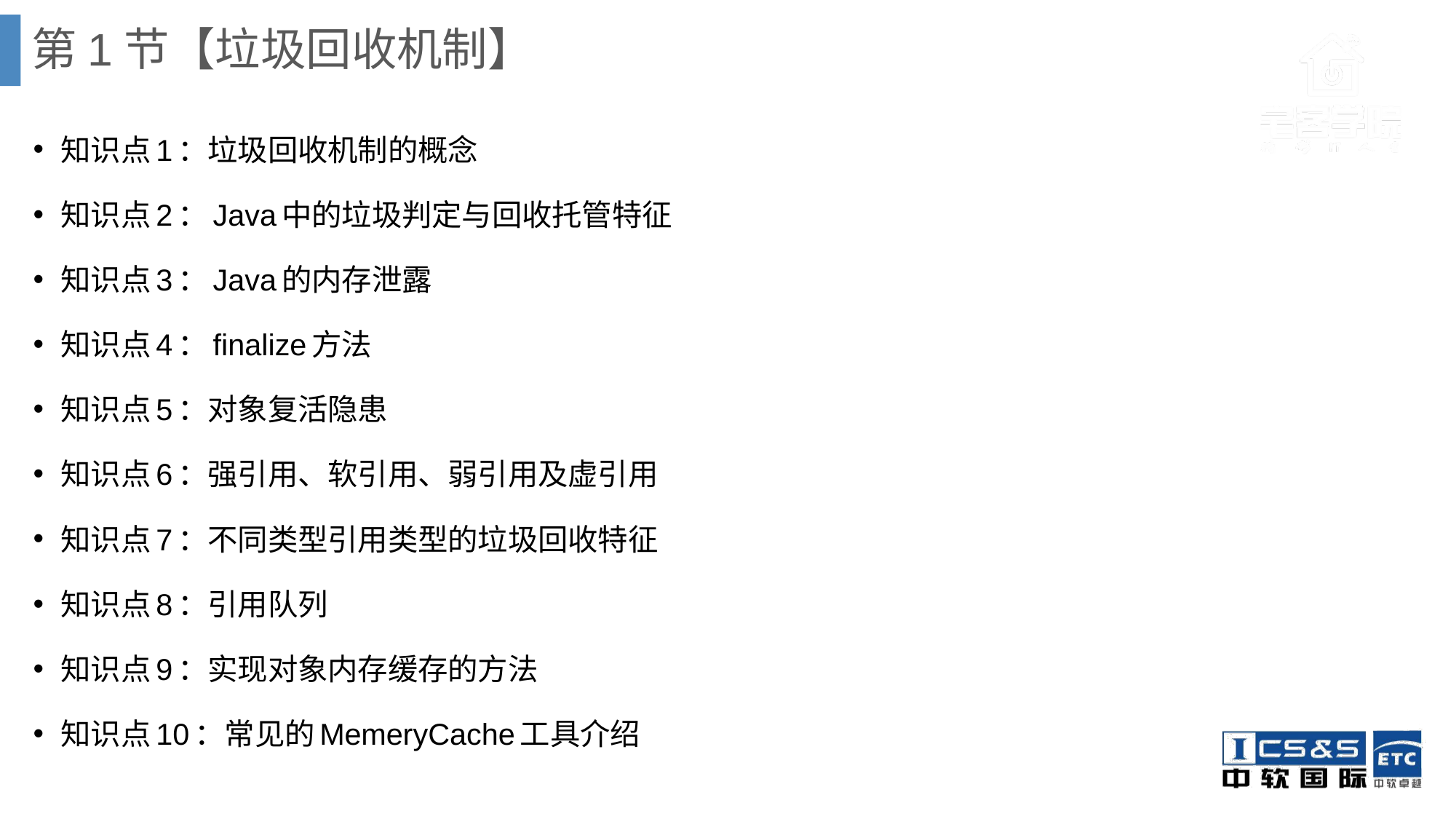

# 第1节【垃圾回收机制】
知识点1：垃圾回收机制的概念
知识点2：Java中的垃圾判定与回收托管特征
知识点3：Java的内存泄露
知识点4：finalize方法
知识点5：对象复活隐患
知识点6：强引用、软引用、弱引用及虚引用
知识点7：不同类型引用类型的垃圾回收特征
知识点8：引用队列
知识点9：实现对象内存缓存的方法
知识点10：常见的MemeryCache工具介绍